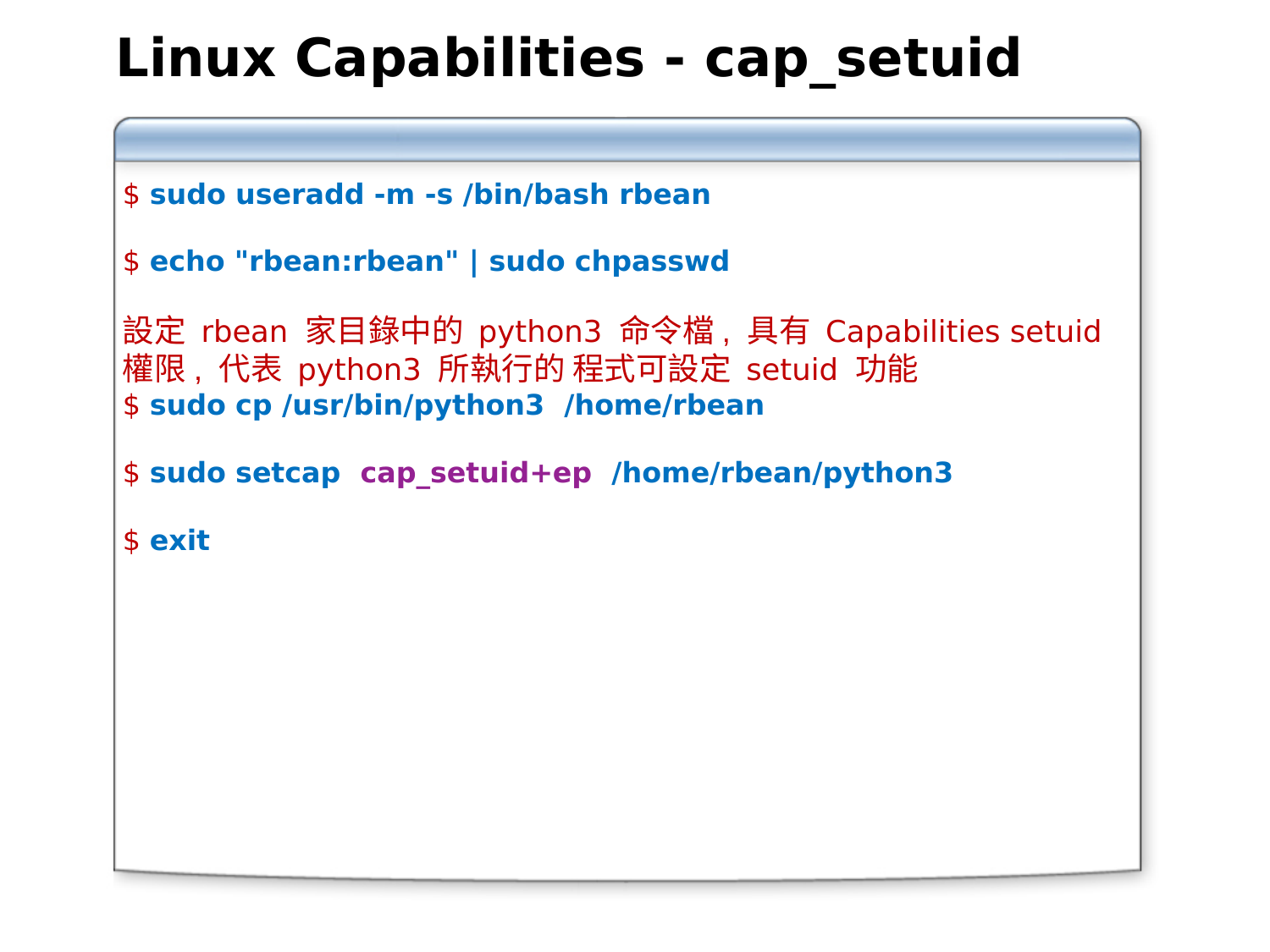

Linux Capabilities - cap_setuid
$ sudo useradd -m -s /bin/bash rbean

$ echo "rbean:rbean" | sudo chpasswd

設定 rbean 家目錄中的 python3 命令檔, 具有 Capabilities setuid 權限, 代表 python3 所執行的 程式可設定 setuid 功能
$ sudo cp /usr/bin/python3  /home/rbean

$ sudo setcap  cap_setuid+ep  /home/rbean/python3

$ exit